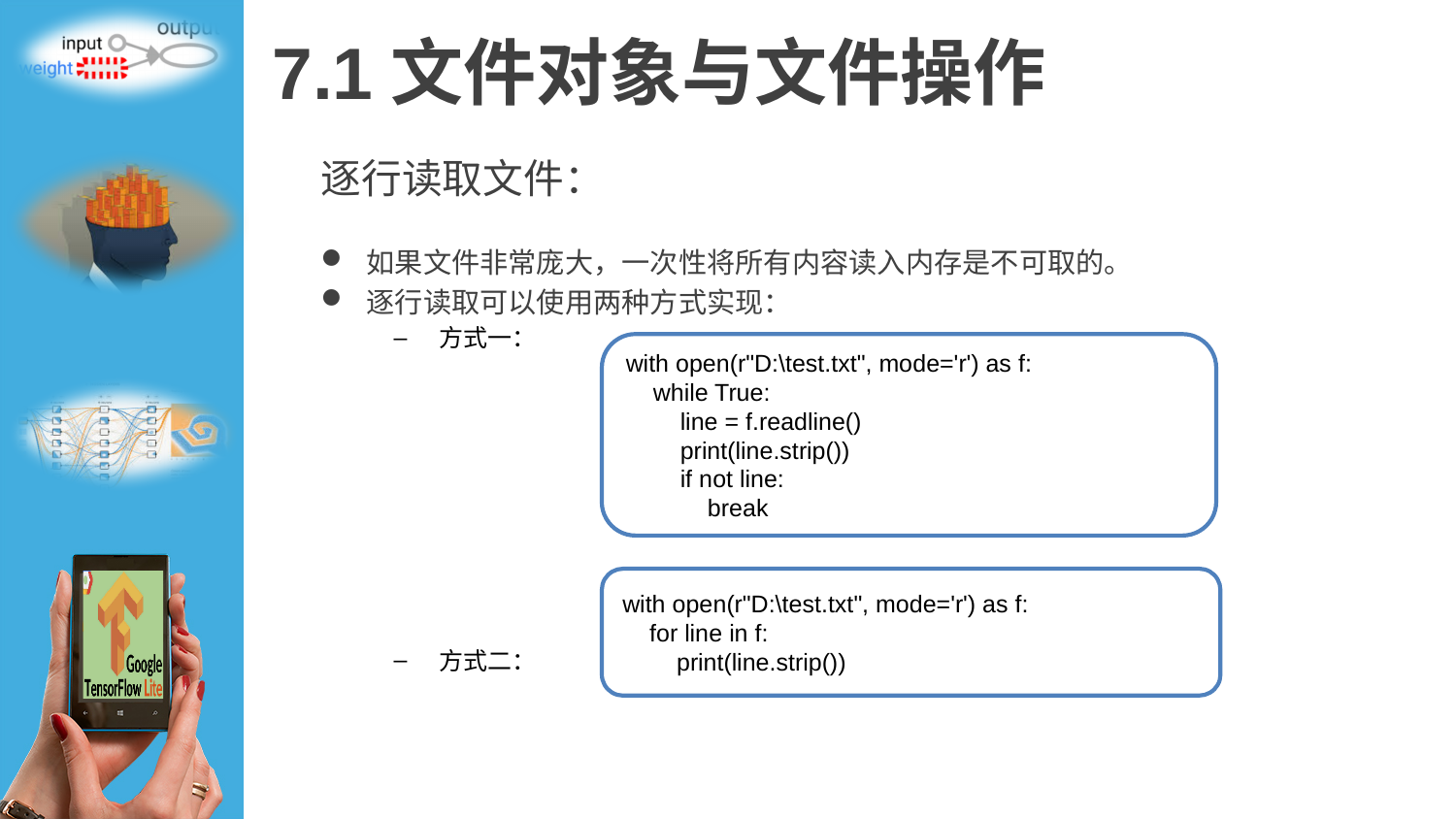

# 7.1文件对象与文件操作
逐行读取文件：
如果文件非常庞大，一次性将所有内容读入内存是不可取的。
逐行读取可以使用两种方式实现：
方式一：

方式二：

方式二的执行效率更高。

with open(r"D:\test.txt", mode='r') as f:
    while True:
        line = f.readline()
        print(line.strip())
        if not line:
            break
with open(r"D:\test.txt", mode='r') as f:
    for line in f:
        print(line.strip())